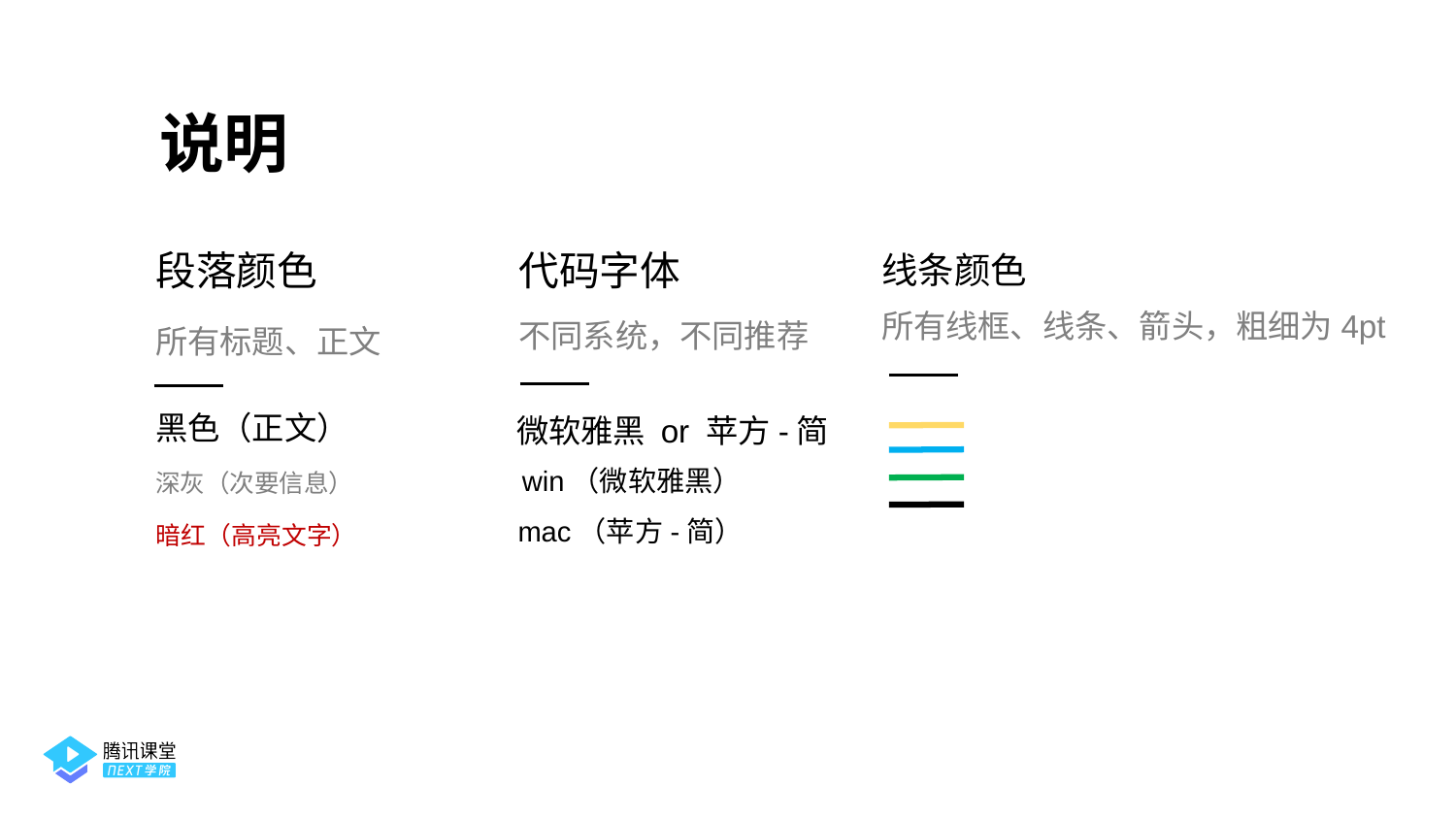

说明
线条颜色
段落颜色
代码字体
所有线框、线条、箭头，粗细为4pt
不同系统，不同推荐
所有标题、正文
微软雅黑 or 苹方-简
黑色（正文）
深灰（次要信息）
win（微软雅黑）
暗红（高亮文字）
mac（苹方-简）